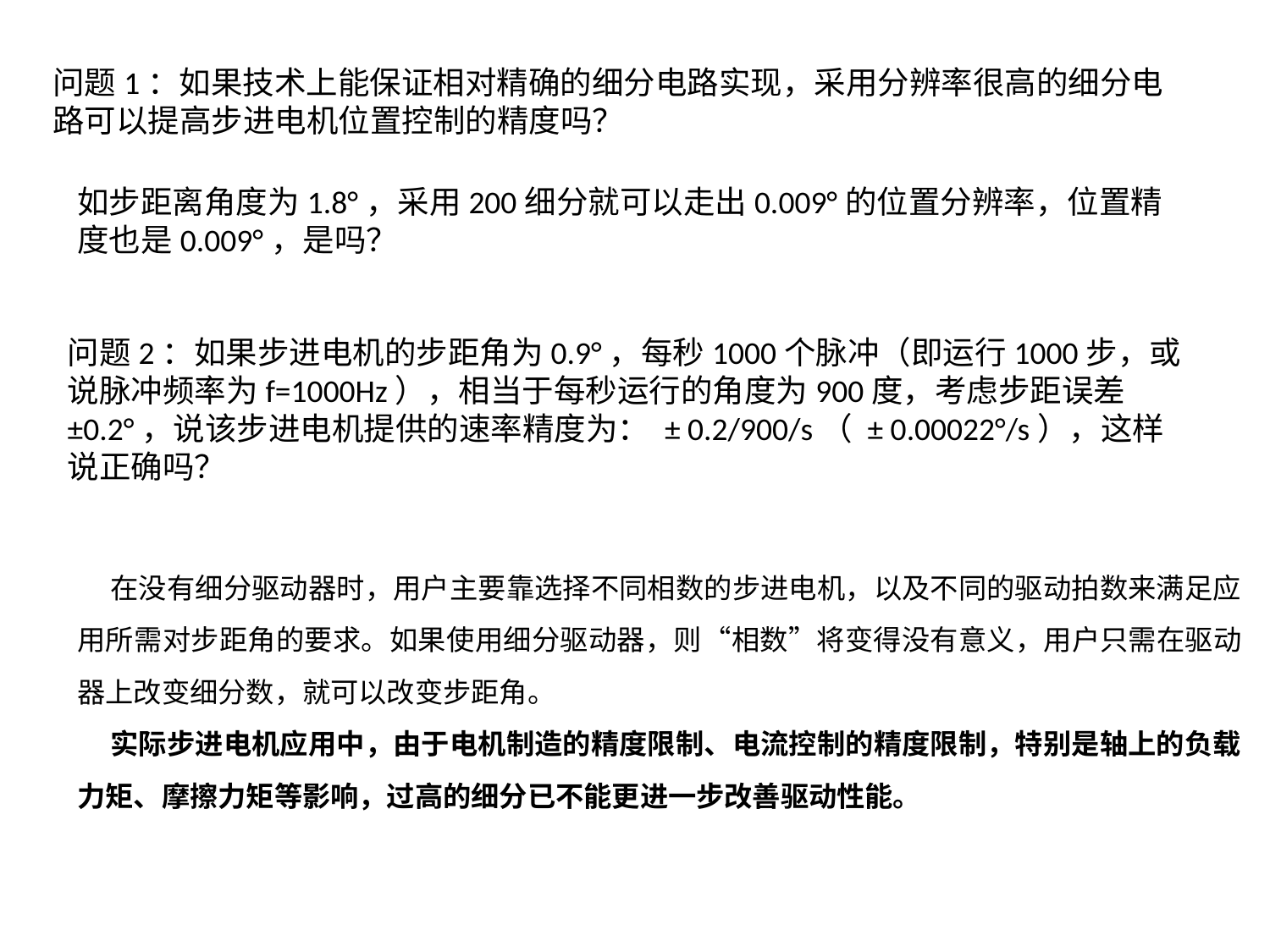

问题1：如果技术上能保证相对精确的细分电路实现，采用分辨率很高的细分电路可以提高步进电机位置控制的精度吗？
如步距离角度为1.8°，采用200细分就可以走出0.009°的位置分辨率，位置精度也是0.009°，是吗？
问题2：如果步进电机的步距角为0.9°，每秒1000个脉冲（即运行1000步，或说脉冲频率为f=1000Hz），相当于每秒运行的角度为900度，考虑步距误差±0.2°，说该步进电机提供的速率精度为： ± 0.2/900/s（ ± 0.00022°/s），这样说正确吗？
    在没有细分驱动器时，用户主要靠选择不同相数的步进电机，以及不同的驱动拍数来满足应用所需对步距角的要求。如果使用细分驱动器，则“相数”将变得没有意义，用户只需在驱动器上改变细分数，就可以改变步距角。
    实际步进电机应用中，由于电机制造的精度限制、电流控制的精度限制，特别是轴上的负载力矩、摩擦力矩等影响，过高的细分已不能更进一步改善驱动性能。